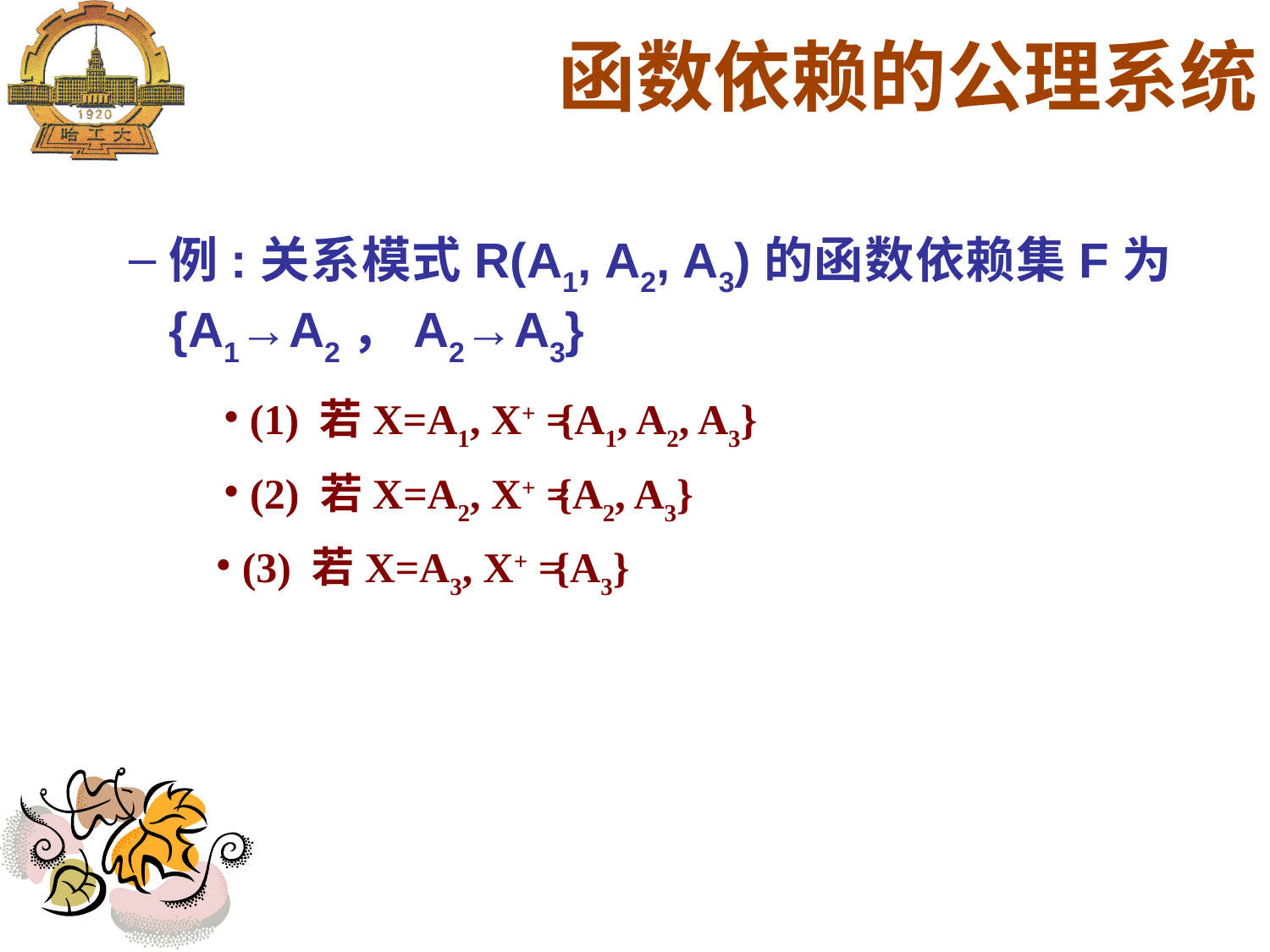

函数依赖的公理系统
例:关系模式R(A1, A2, A3)的函数依赖集F为{A1→A2，A2→A3}

 (1) 若X=A1, X+ =
{A1, A2, A3}
 (2) 若X=A2, X+ =
{A2, A3}
 (3) 若X=A3, X+ =
{A3}